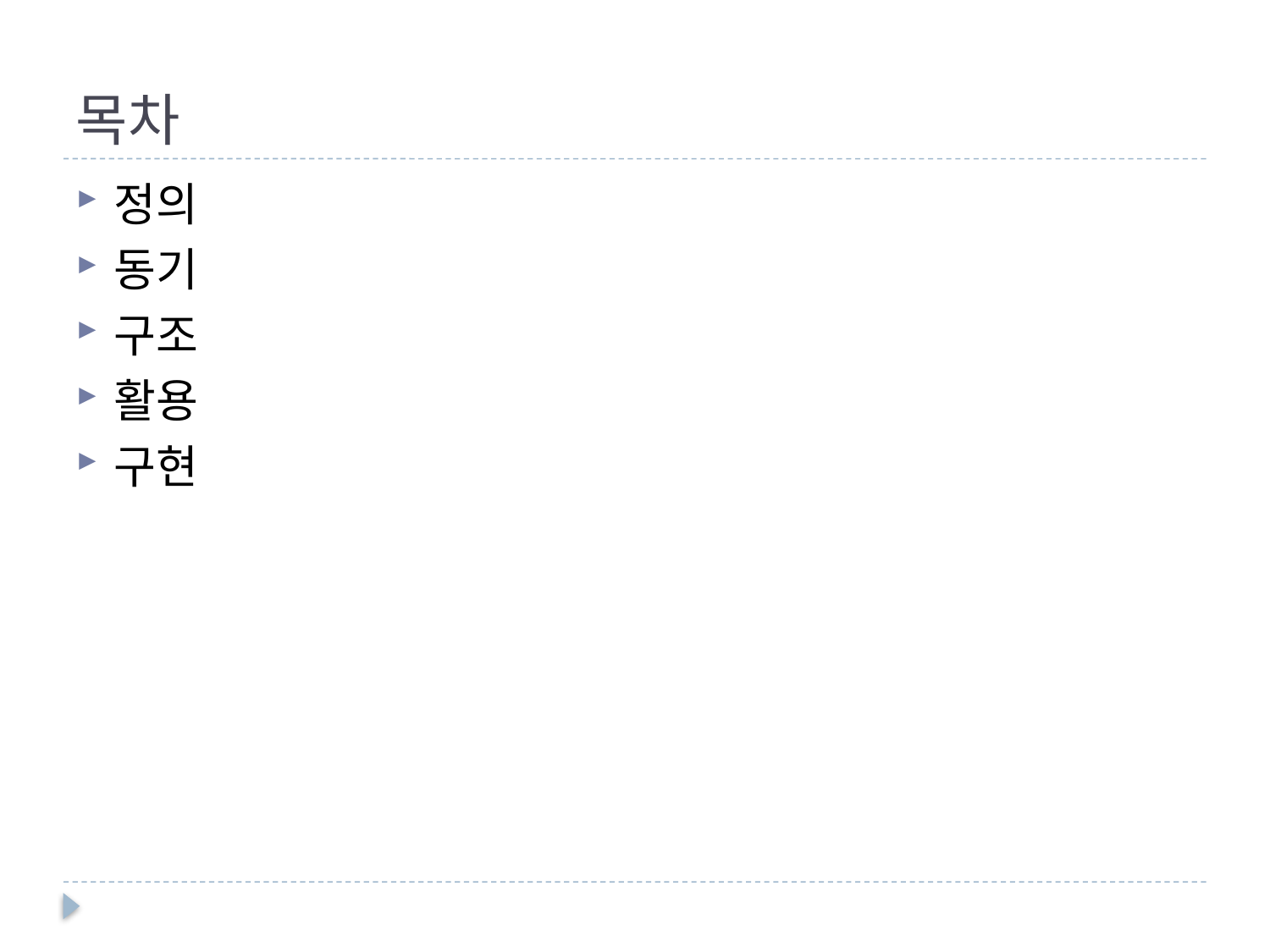

# 목차
정의
동기
구조
활용
구현